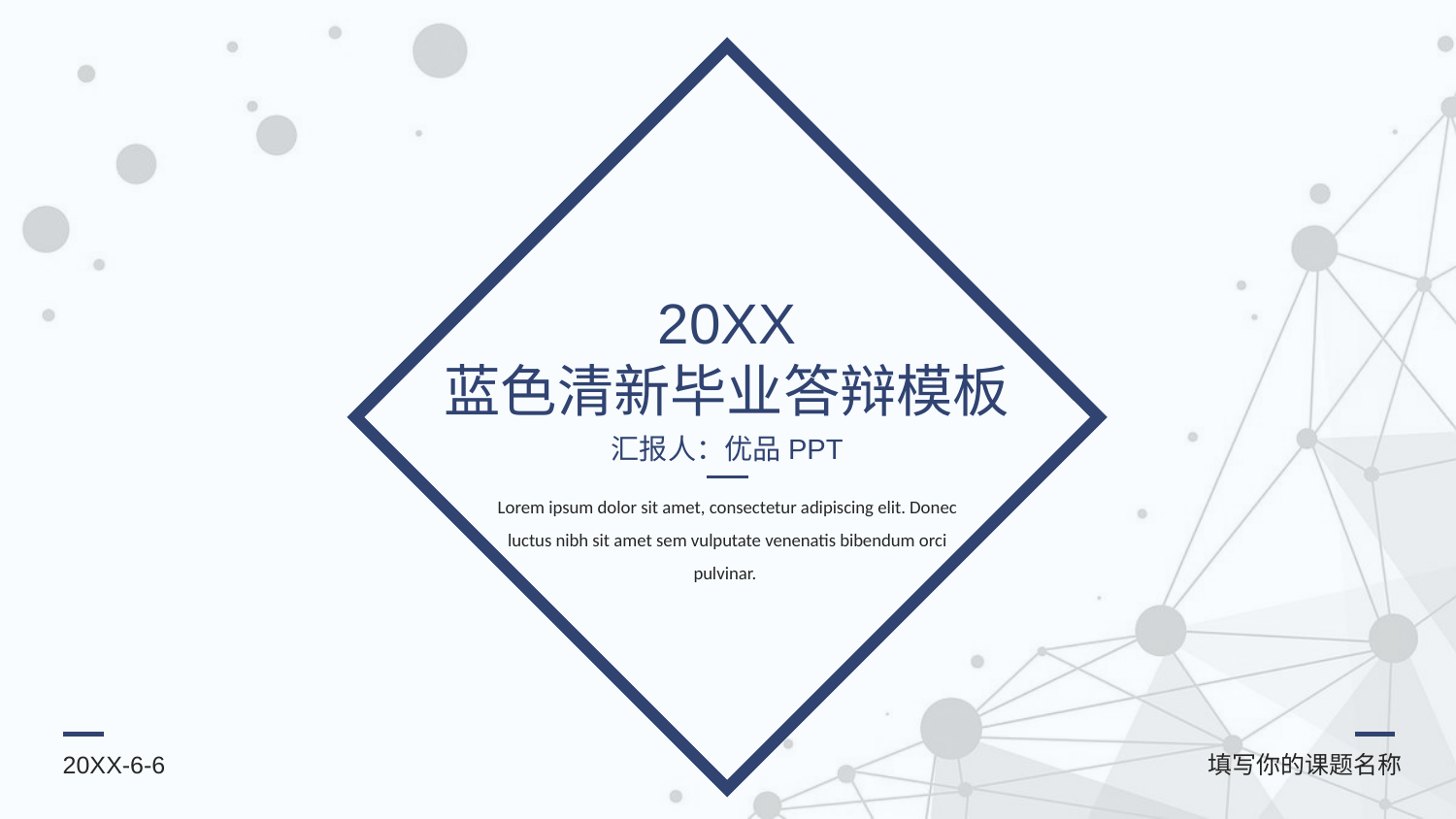

20XX
蓝色清新毕业答辩模板
汇报人：优品PPT
Lorem ipsum dolor sit amet, consectetur adipiscing elit. Donec luctus nibh sit amet sem vulputate venenatis bibendum orci pulvinar.
20XX-6-6
填写你的课题名称